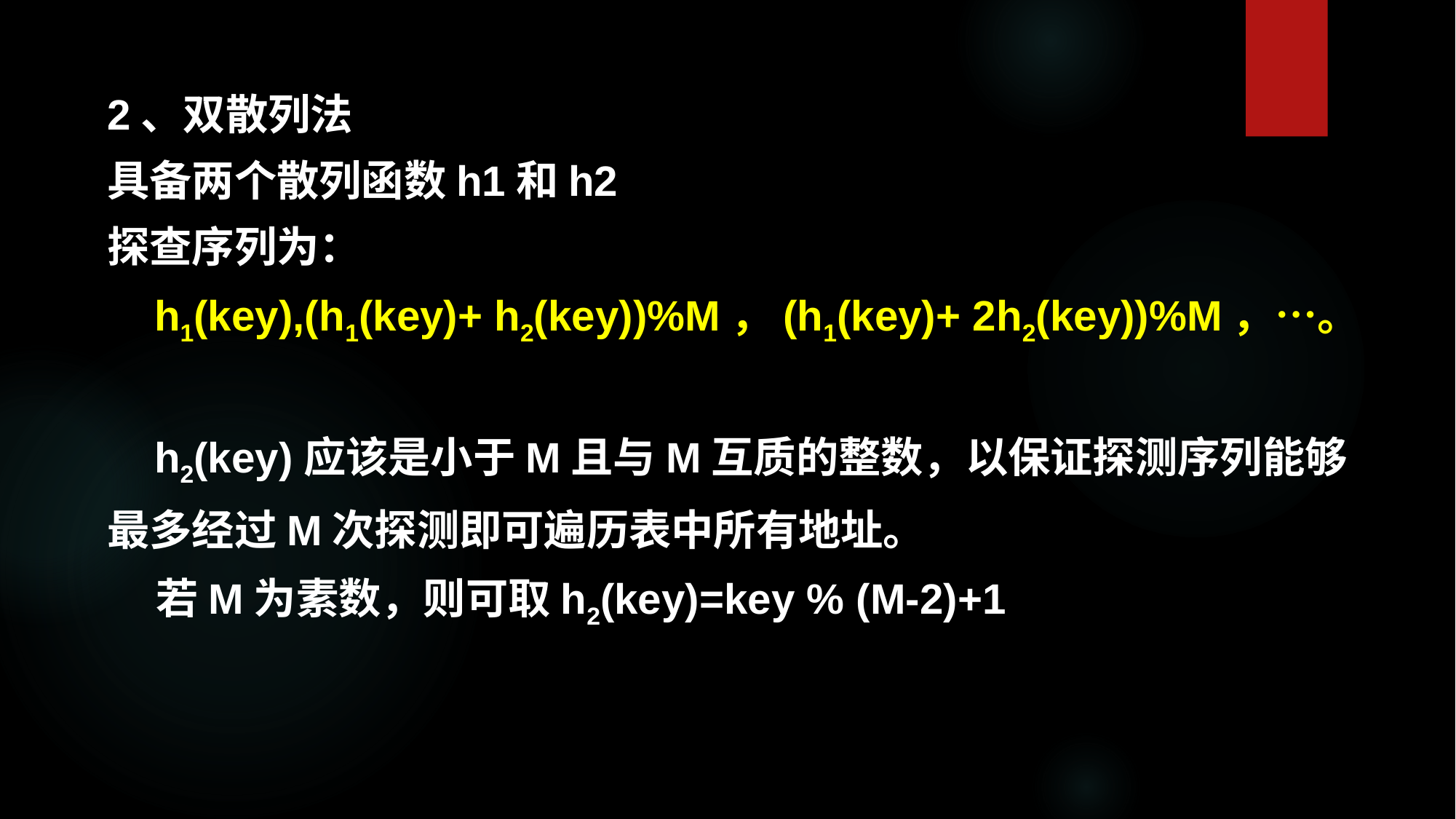

2、双散列法
具备两个散列函数h1和h2
探查序列为：
    h1(key),(h1(key)+ h2(key))%M，(h1(key)+ 2h2(key))%M，…。

    h2(key)应该是小于M且与M互质的整数，以保证探测序列能够最多经过M次探测即可遍历表中所有地址。
    若M为素数，则可取h2(key)=key % (M-2)+1